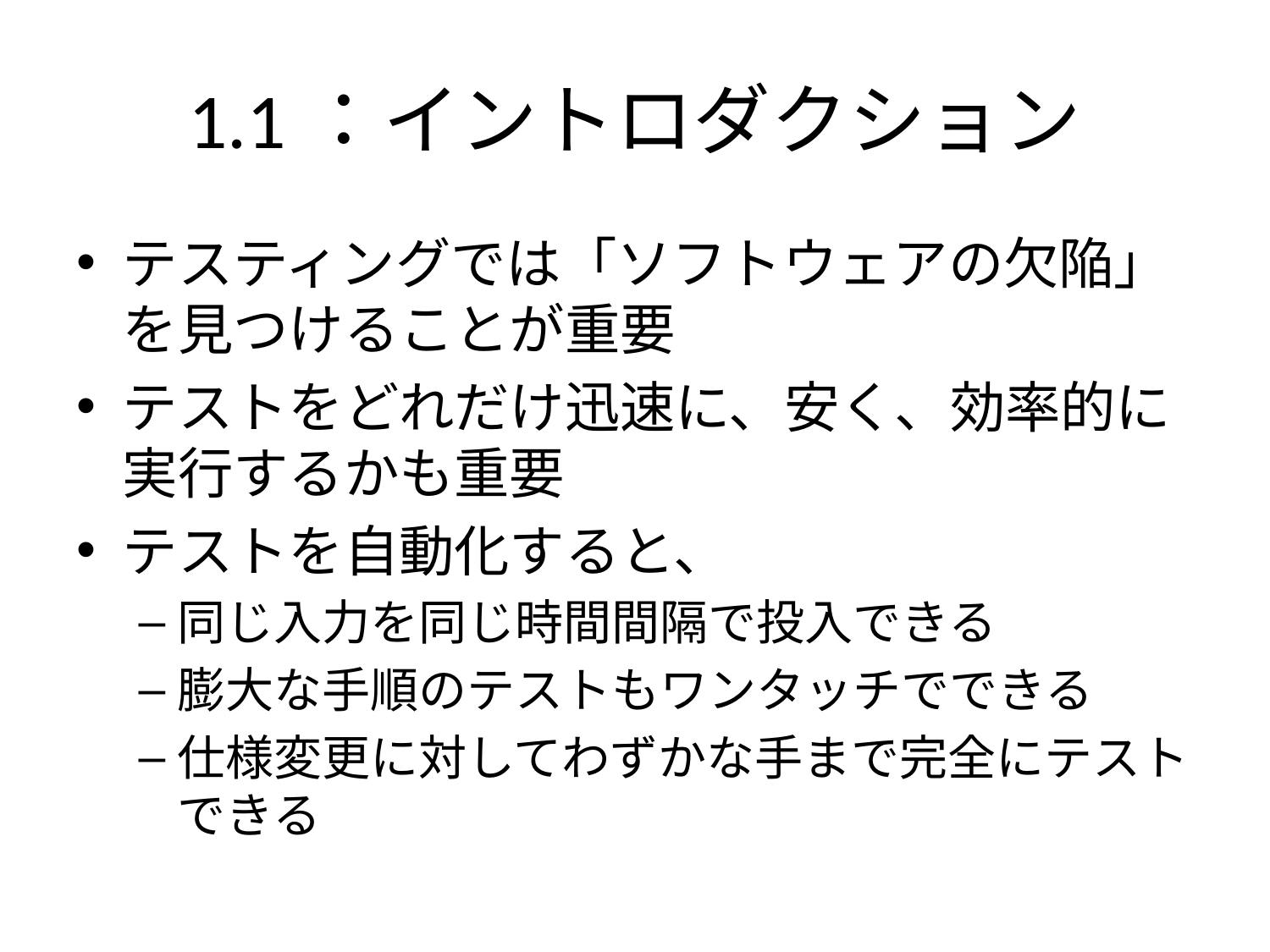

# 1.1：イントロダクション
テスティングでは「ソフトウェアの欠陥」を見つけることが重要
テストをどれだけ迅速に、安く、効率的に実行するかも重要
テストを自動化すると、
同じ入力を同じ時間間隔で投入できる
膨大な手順のテストもワンタッチでできる
仕様変更に対してわずかな手まで完全にテストできる